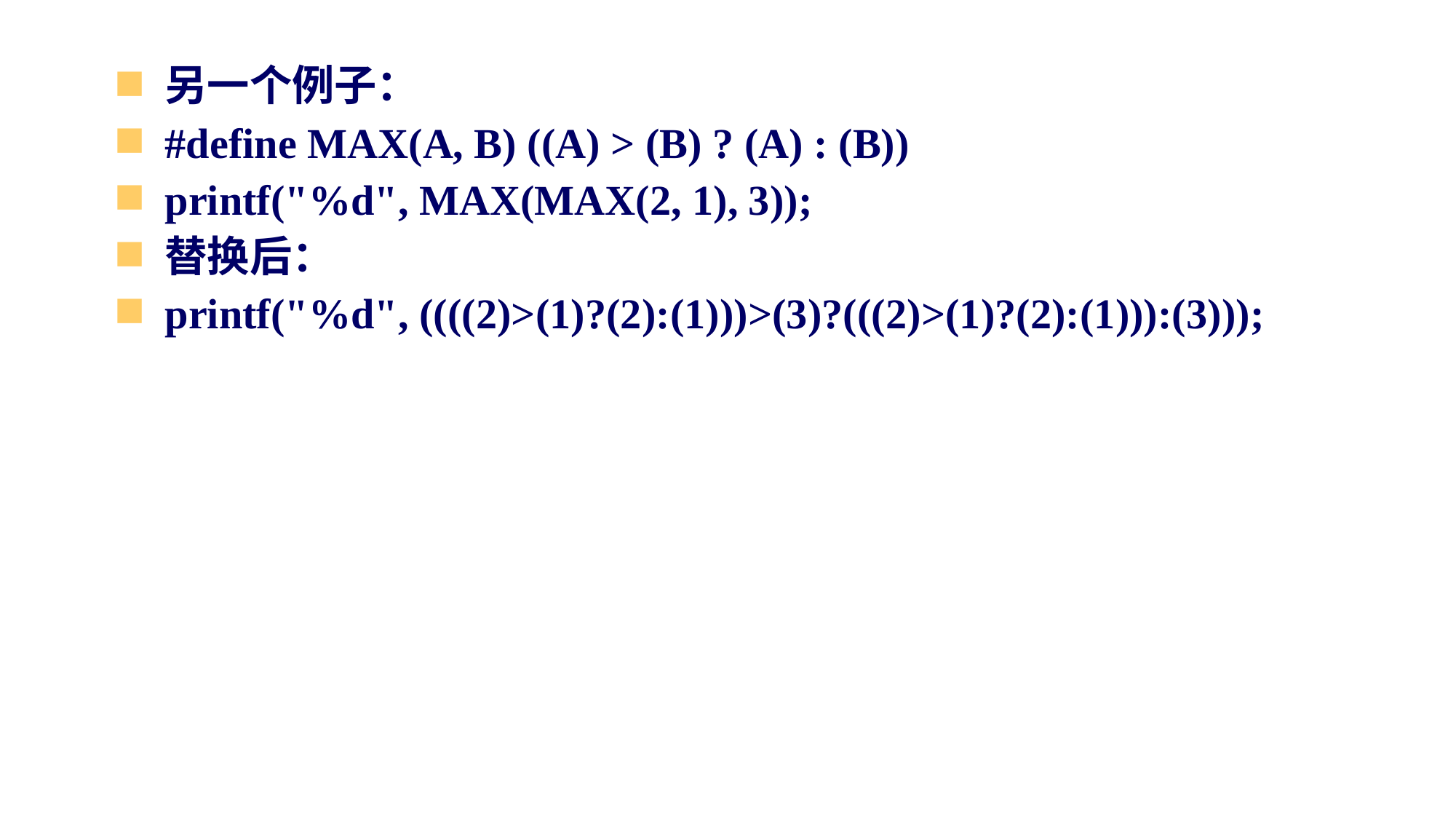

另一个例子：
#define MAX(A, B) ((A) > (B) ? (A) : (B))
printf("%d", MAX(MAX(2, 1), 3));
替换后：
printf("%d", ((((2)>(1)?(2):(1)))>(3)?(((2)>(1)?(2):(1))):(3)));